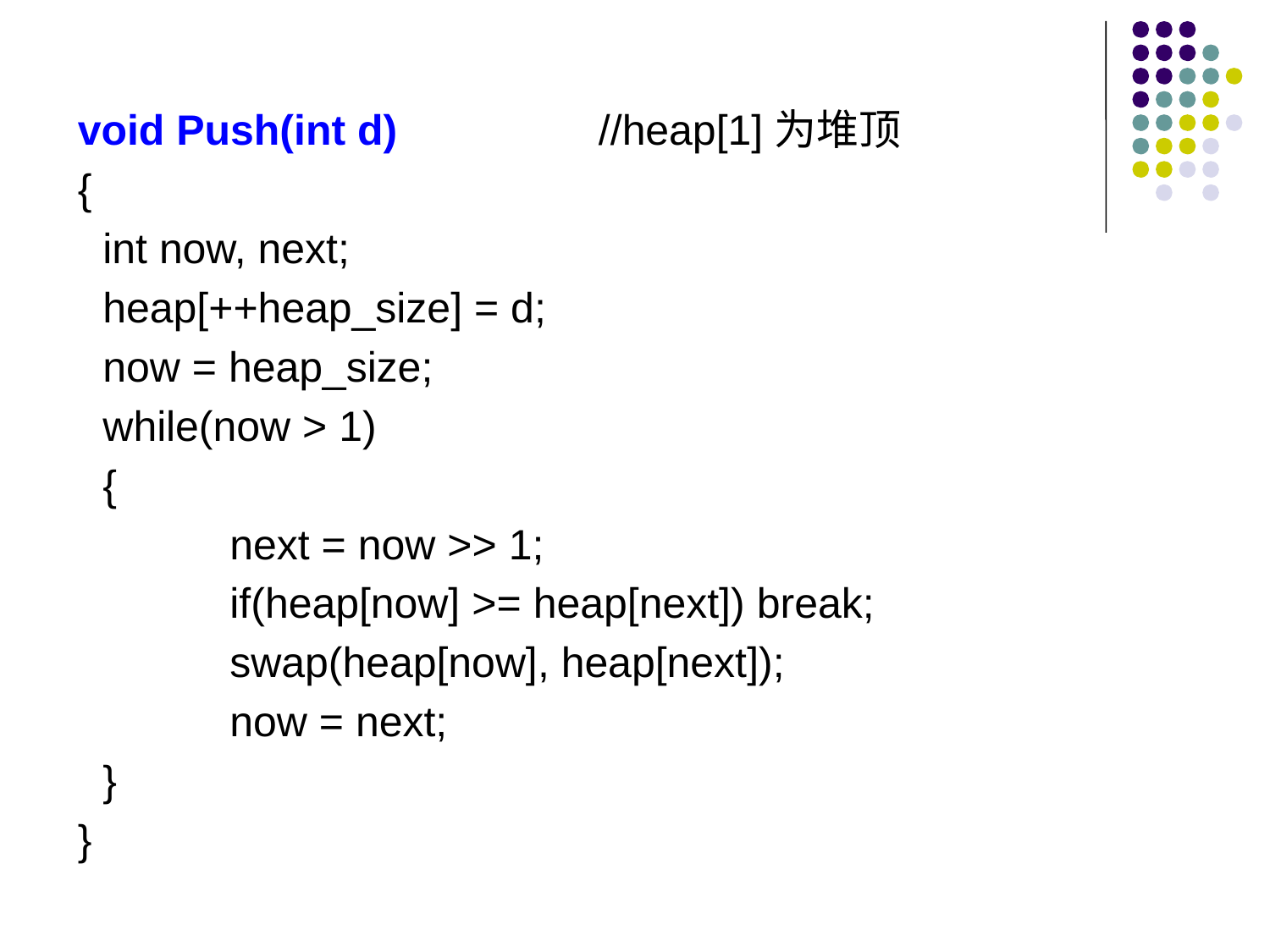

# void Push(int d)                 //heap[1]为堆顶
{
	int now, next;
	heap[++heap_size] = d;
	now = heap_size;
	while(now > 1)
	{
		next = now >> 1;
		if(heap[now] >= heap[next]) break;
		swap(heap[now], heap[next]);
		now = next;
	}
}